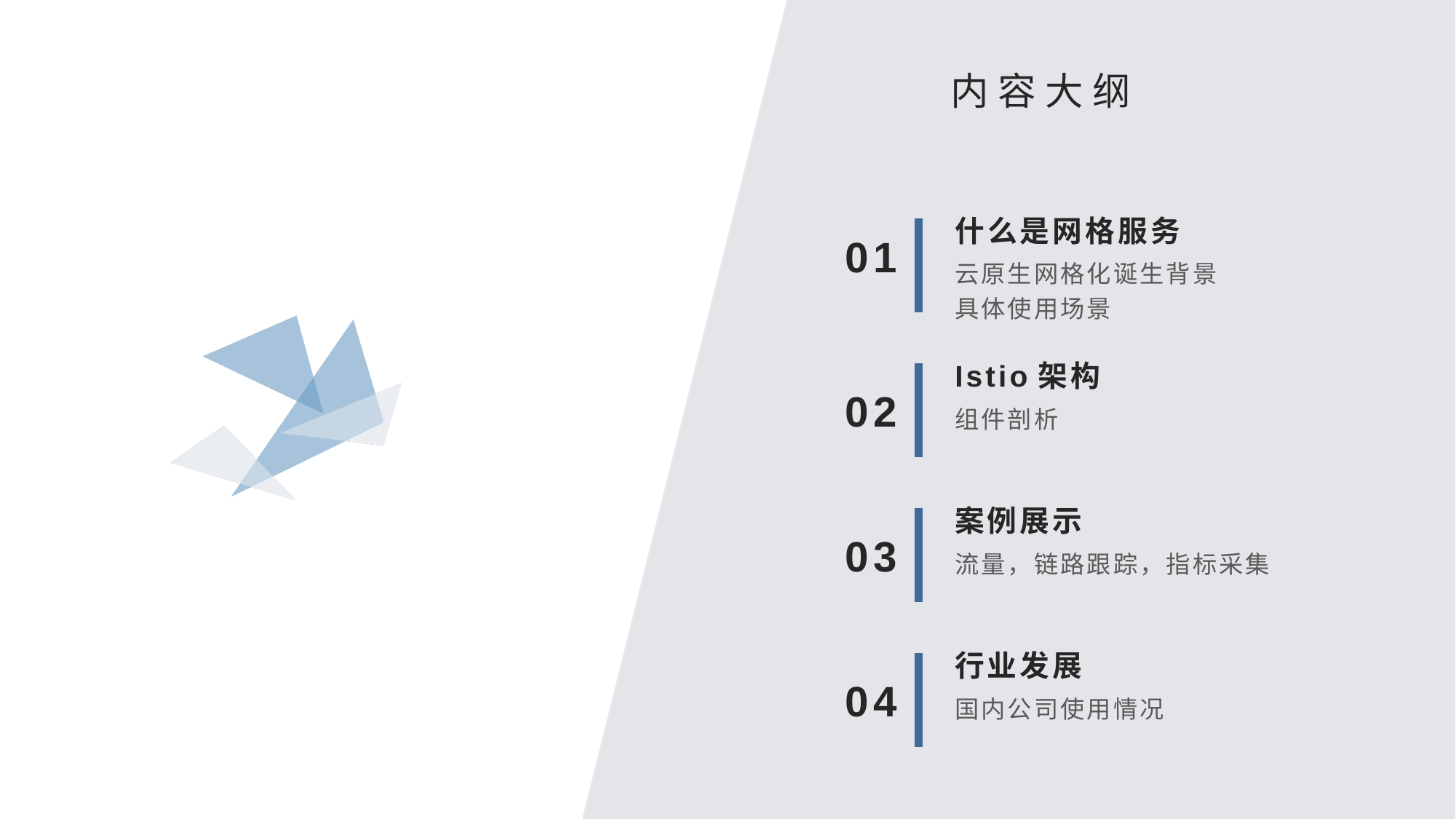

内容大纲
什么是网格服务
01
云原生网格化诞生背景
具体使用场景
Istio架构
02
组件剖析
案例展示
03
流量，链路跟踪，指标采集
行业发展
04
国内公司使用情况